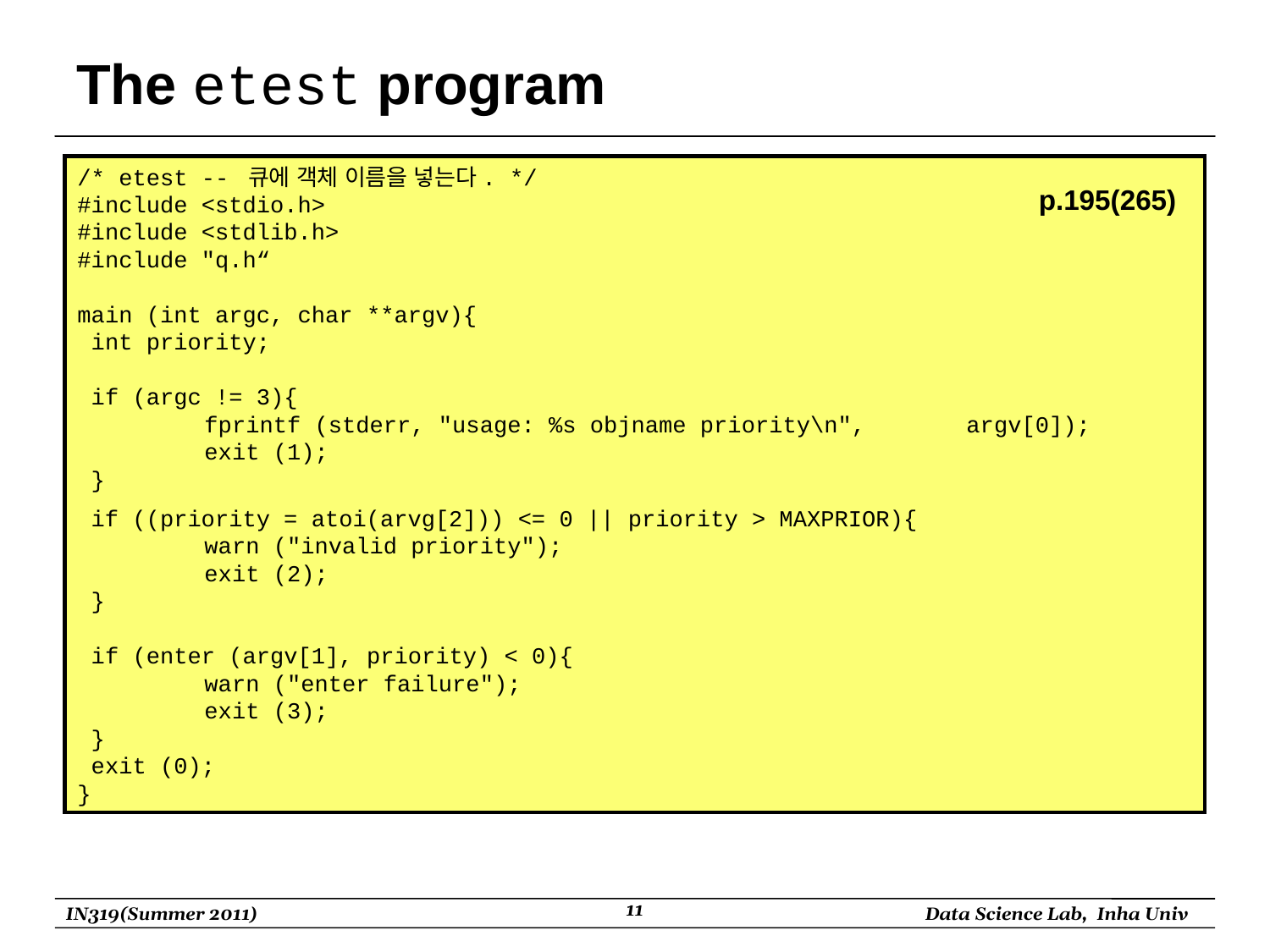

# The etest program

/* etest -- 큐에 객체 이름을 넣는다. */
#include <stdio.h>
#include <stdlib.h>
#include "q.h“
main (int argc, char **argv){
 int priority;
 if (argc != 3){
 	fprintf (stderr, "usage: %s objname priority\n",	argv[0]);
 	exit (1);
 }
 if ((priority = atoi(arvg[2])) <= 0 || priority > MAXPRIOR){
 	warn ("invalid priority");
 	exit (2);
 }
 if (enter (argv[1], priority) < 0){
 	warn ("enter failure");
 	exit (3);
 }
 exit (0);
}
p.195(265)
11